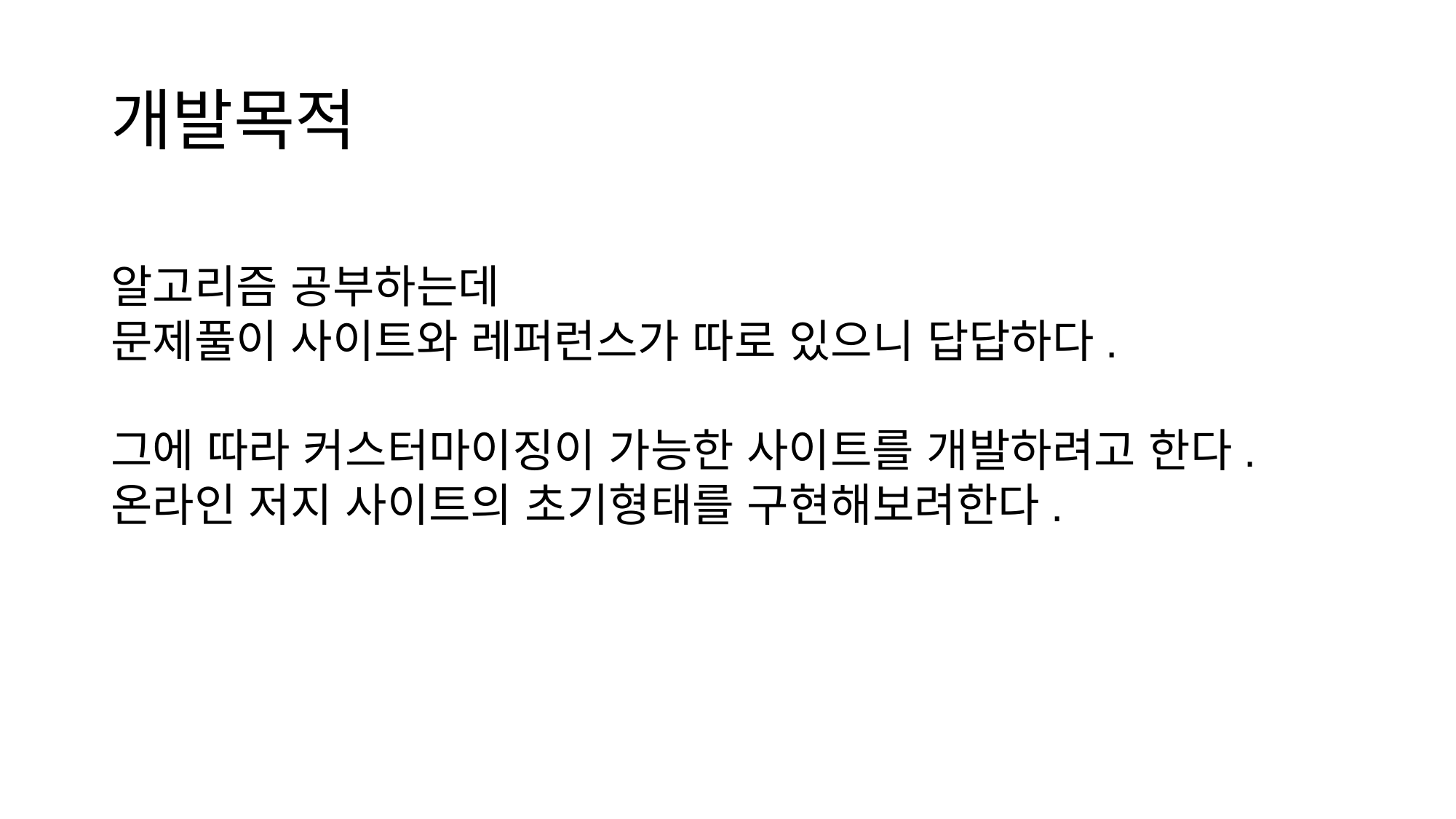

# 개발목적
알고리즘 공부하는데
문제풀이 사이트와 레퍼런스가 따로 있으니 답답하다.

그에 따라 커스터마이징이 가능한 사이트를 개발하려고 한다.
온라인 저지 사이트의 초기형태를 구현해보려한다.